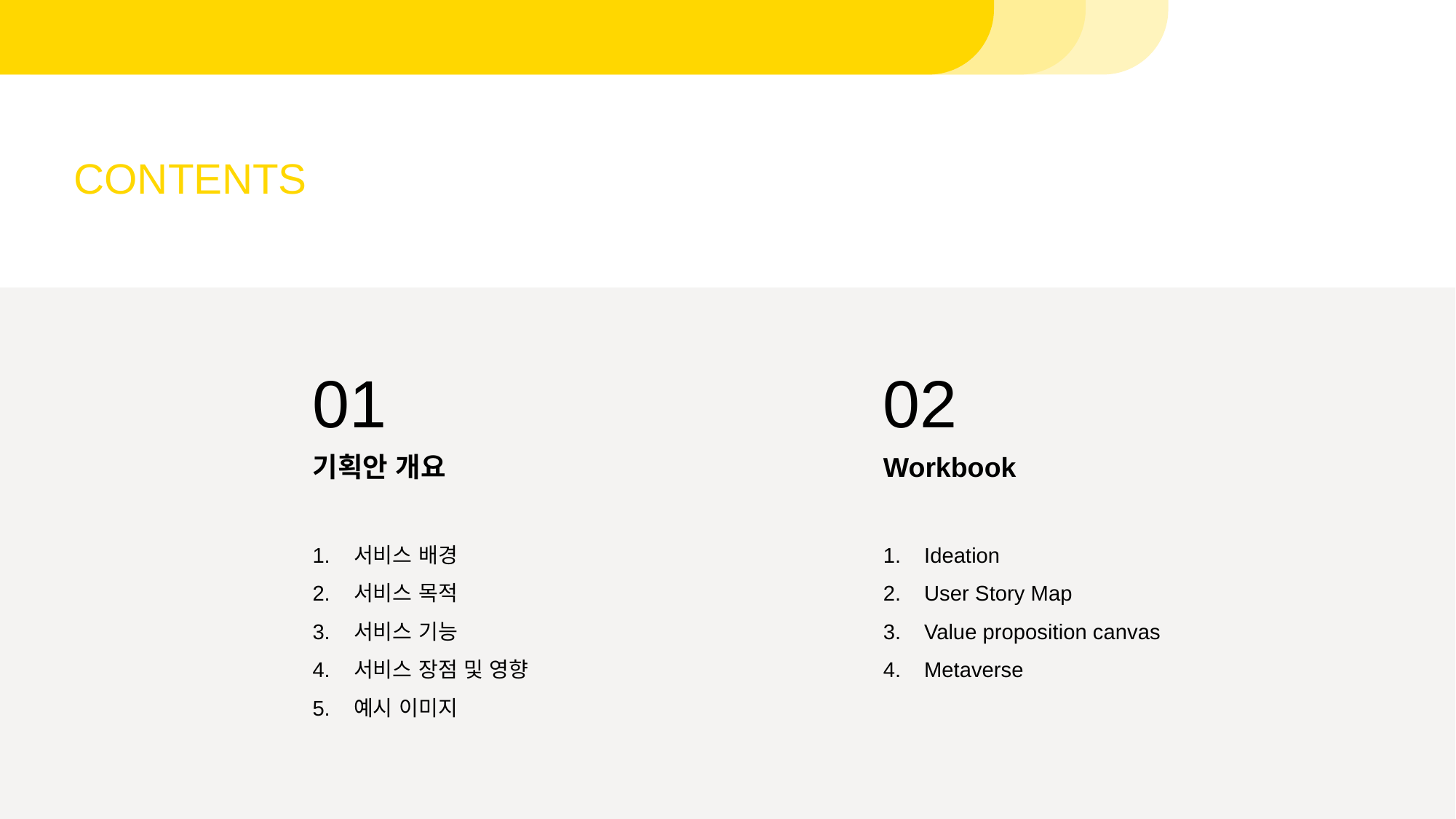

CONTENTS

01
기획안 개요
서비스 배경
서비스 목적
서비스 기능
서비스 장점 및 영향
예시 이미지
02
Workbook
Ideation
User Story Map
Value proposition canvas
Metaverse